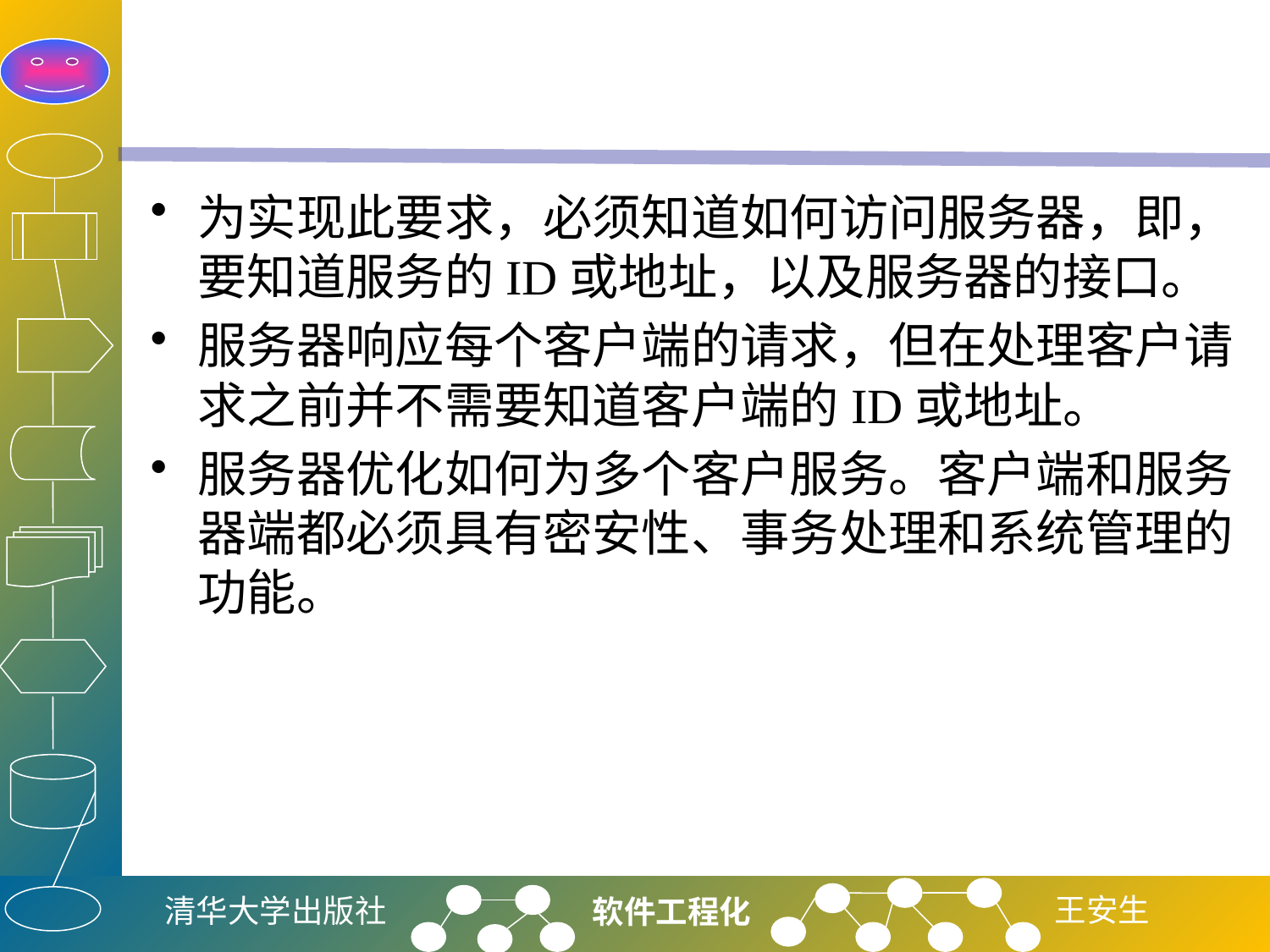

#
为实现此要求，必须知道如何访问服务器，即，要知道服务的ID或地址，以及服务器的接口。
服务器响应每个客户端的请求，但在处理客户请求之前并不需要知道客户端的ID或地址。
服务器优化如何为多个客户服务。客户端和服务器端都必须具有密安性、事务处理和系统管理的功能。